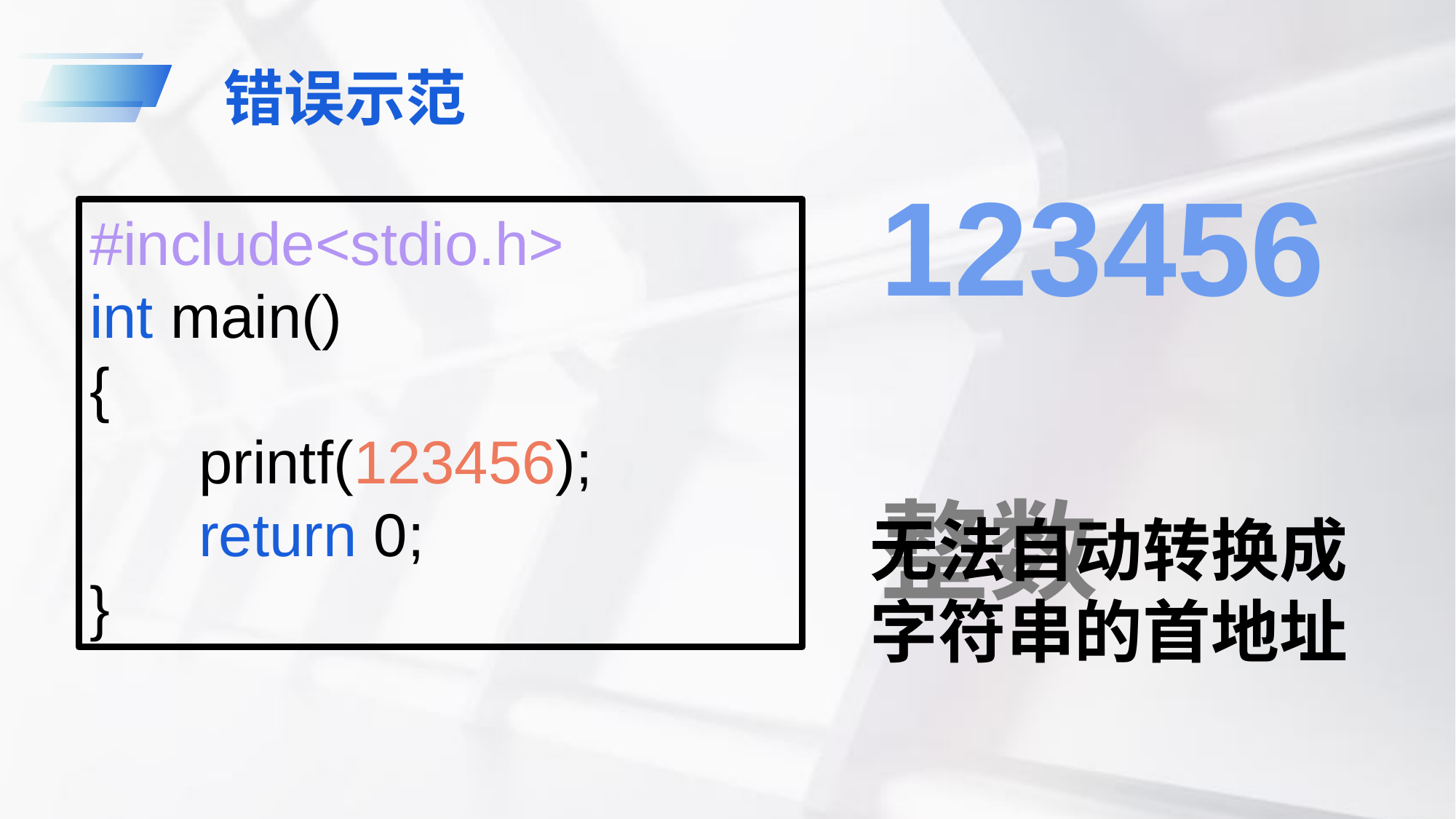

错误示范
123456
整数
#include<stdio.h>
int main()
{
	printf(123456);
	return 0;
}
无法自动转换成字符串的首地址